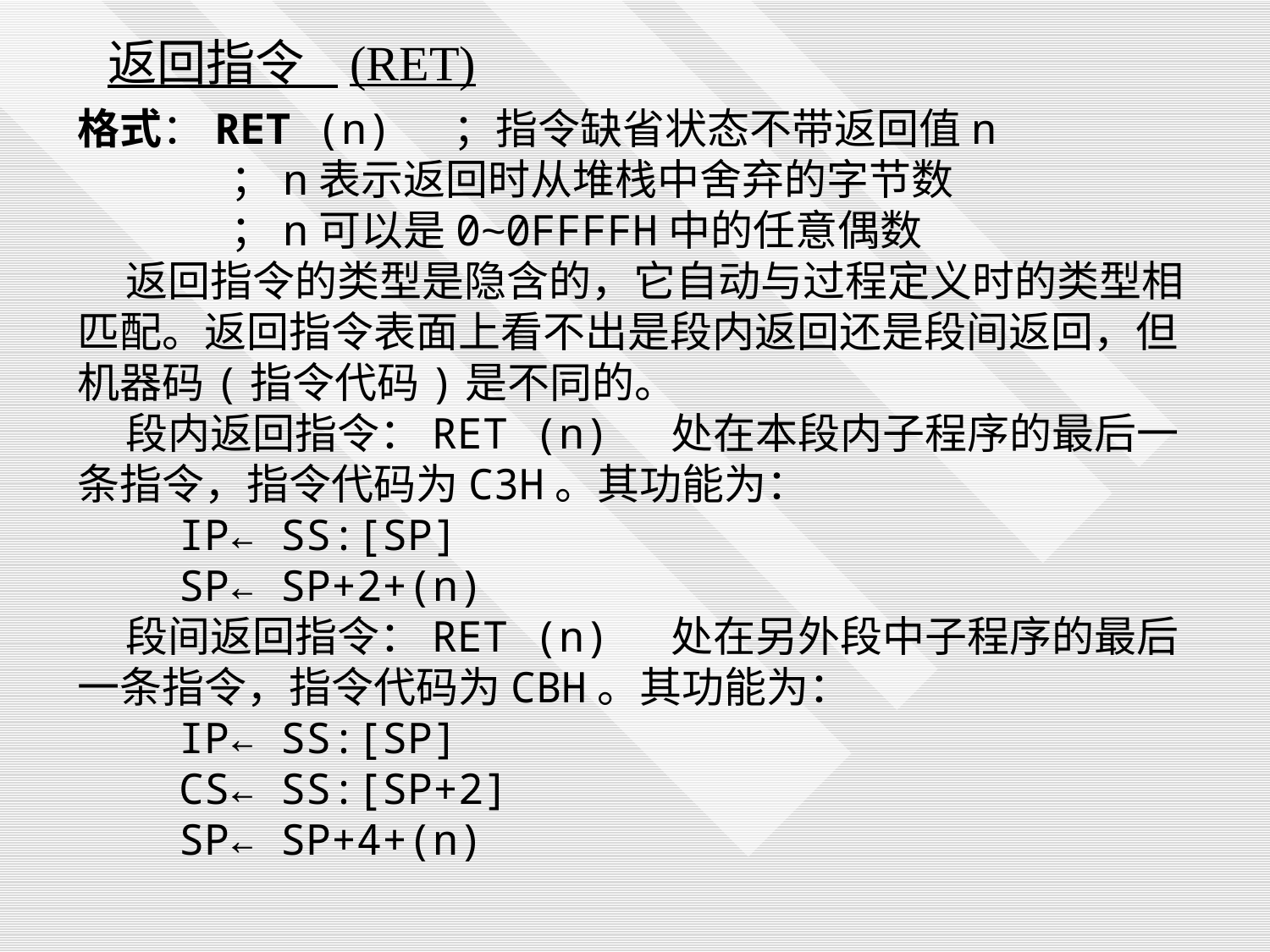

返回指令   (RET)
格式：RET (n)  ；指令缺省状态不带返回值n
               ；n表示返回时从堆栈中舍弃的字节数
               ；n可以是0~0FFFFH中的任意偶数
    返回指令的类型是隐含的，它自动与过程定义时的类型相匹配。返回指令表面上看不出是段内返回还是段间返回，但机器码(指令代码)是不同的。
    段内返回指令：RET (n)  处在本段内子程序的最后一条指令，指令代码为C3H。其功能为：
    IP← SS:[SP]
    SP← SP+2+(n)
    段间返回指令：RET (n)  处在另外段中子程序的最后一条指令，指令代码为CBH。其功能为：
    IP← SS:[SP]
    CS← SS:[SP+2]
    SP← SP+4+(n)